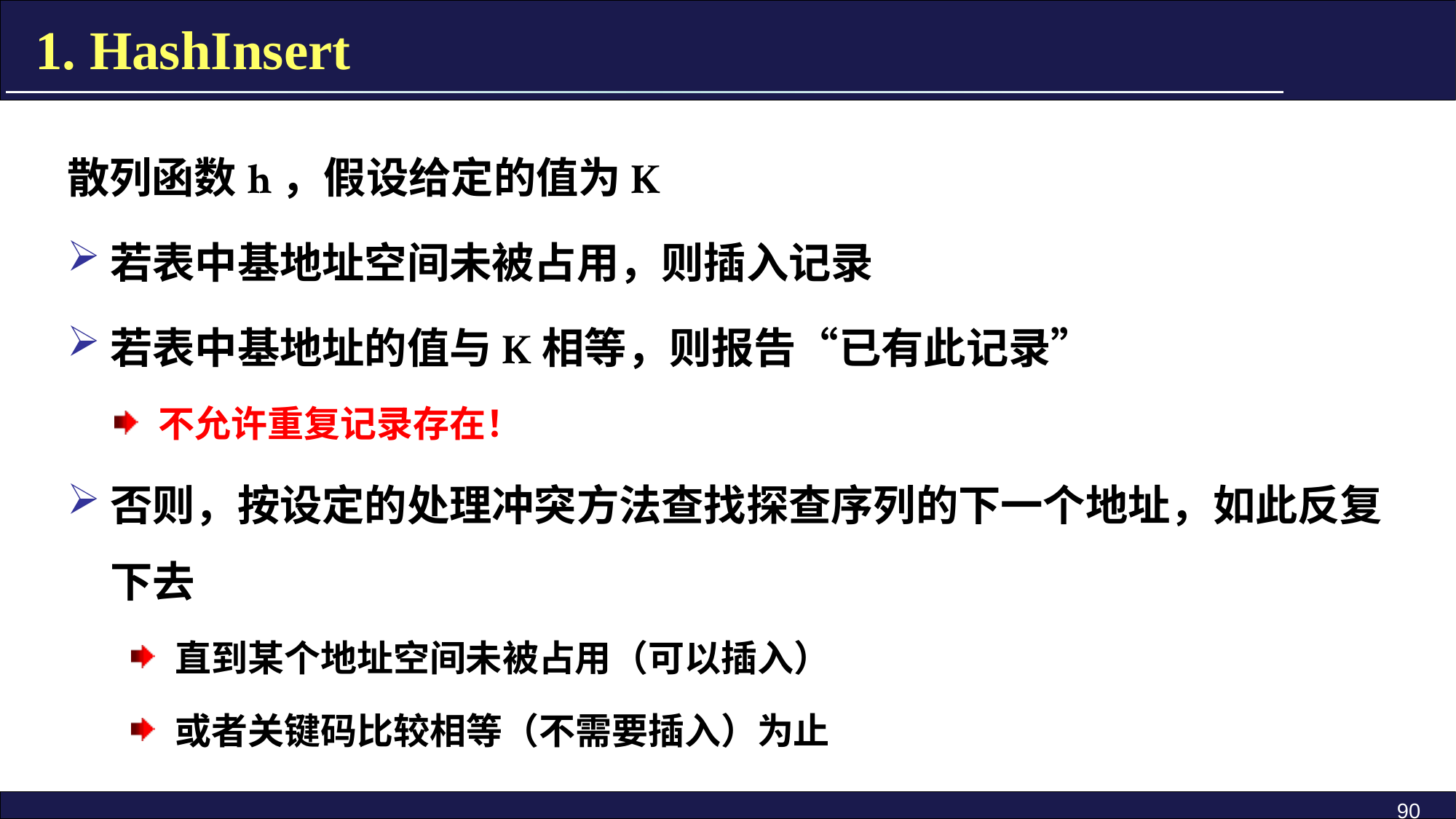

1. HashInsert
散列函数h，假设给定的值为K
若表中基地址空间未被占用，则插入记录
若表中基地址的值与K相等，则报告“已有此记录”
不允许重复记录存在！
否则，按设定的处理冲突方法查找探查序列的下一个地址，如此反复下去
直到某个地址空间未被占用（可以插入）
或者关键码比较相等（不需要插入）为止
90